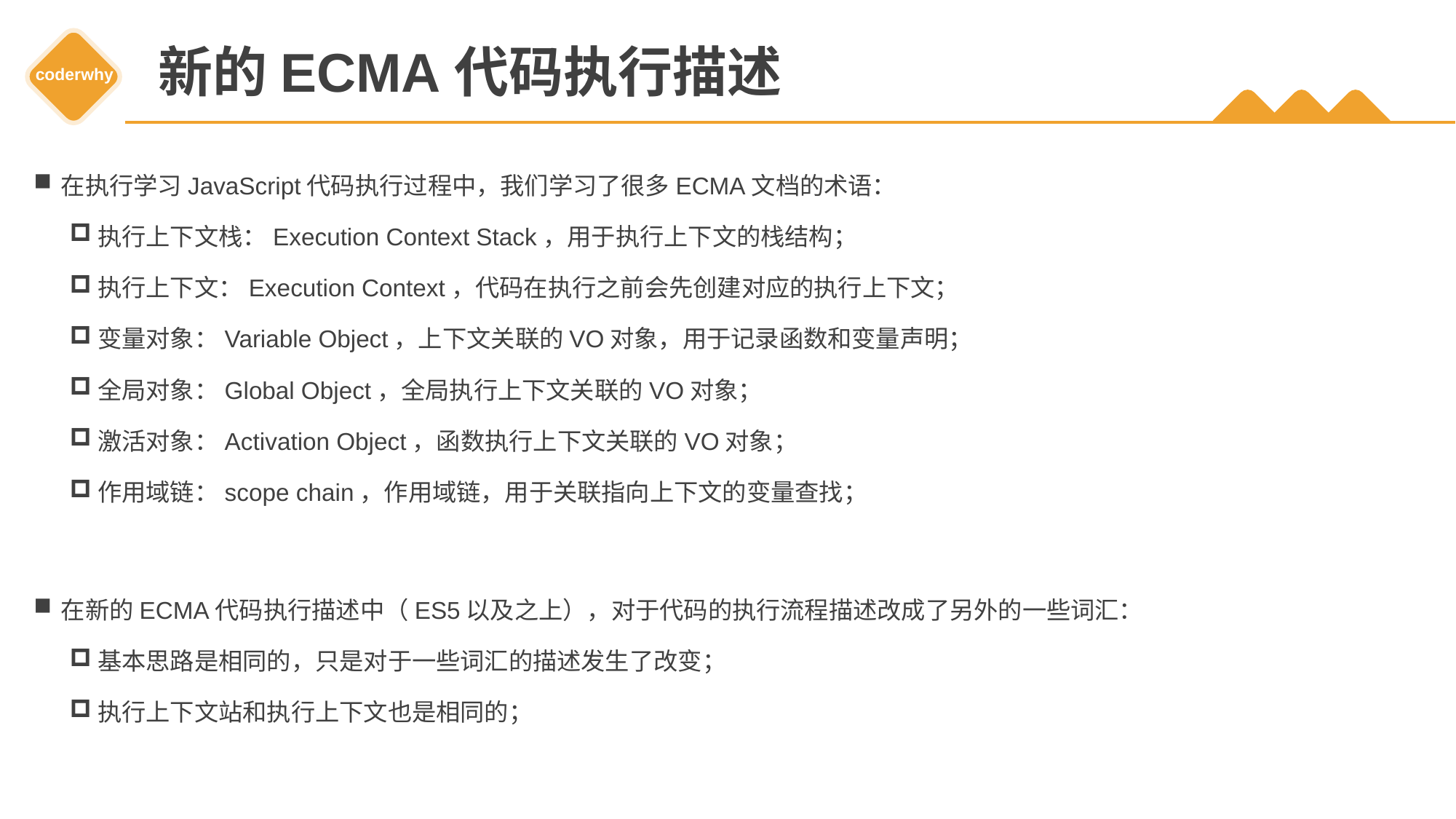

# 新的ECMA代码执行描述
在执行学习JavaScript代码执行过程中，我们学习了很多ECMA文档的术语：
执行上下文栈：Execution Context Stack，用于执行上下文的栈结构；
执行上下文：Execution Context，代码在执行之前会先创建对应的执行上下文；
变量对象：Variable Object，上下文关联的VO对象，用于记录函数和变量声明；
全局对象：Global Object，全局执行上下文关联的VO对象；
激活对象：Activation Object，函数执行上下文关联的VO对象；
作用域链：scope chain，作用域链，用于关联指向上下文的变量查找；

在新的ECMA代码执行描述中（ES5以及之上），对于代码的执行流程描述改成了另外的一些词汇：
基本思路是相同的，只是对于一些词汇的描述发生了改变；
执行上下文站和执行上下文也是相同的；